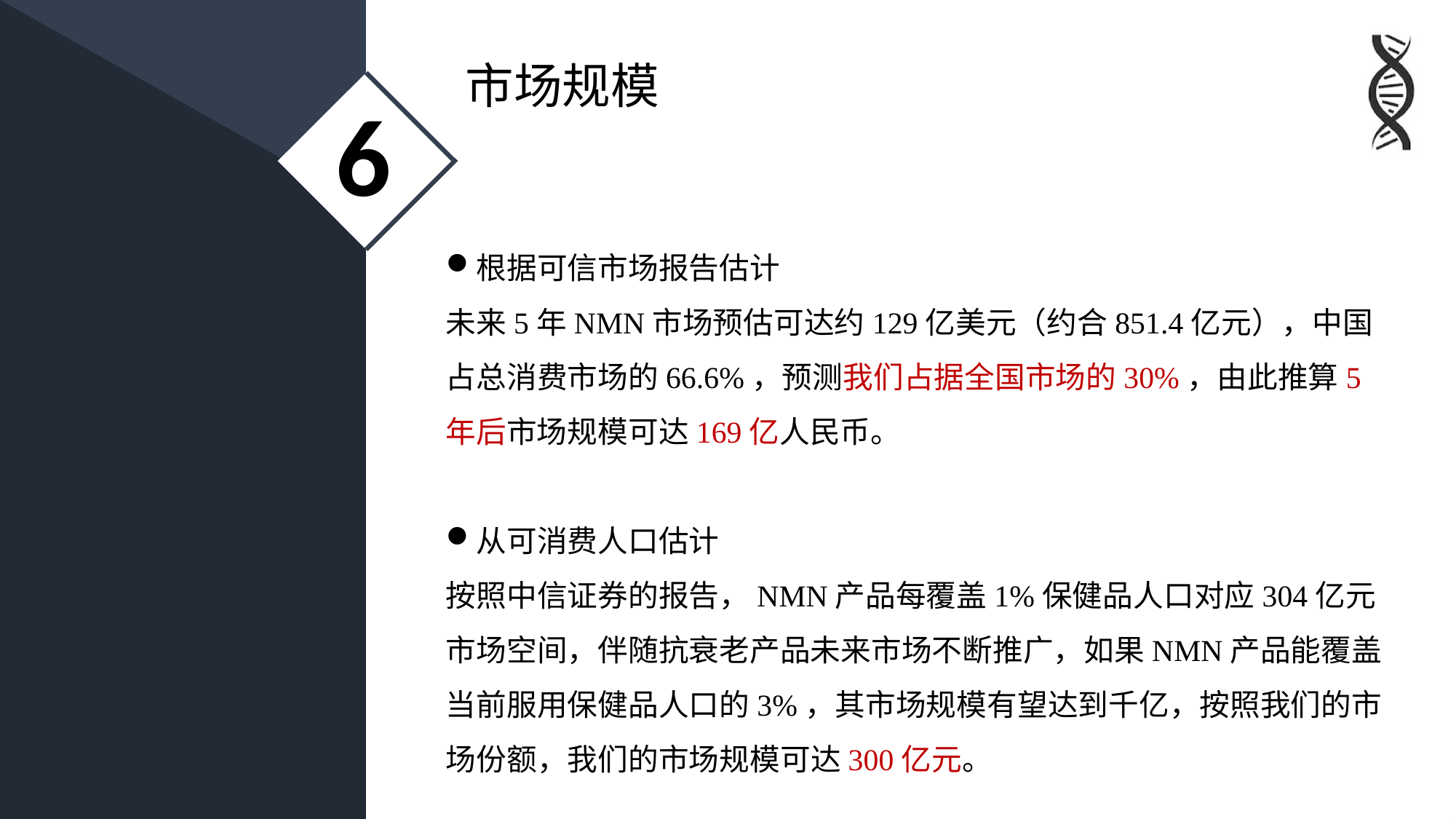

市场规模

6
根据可信市场报告估计
未来5年NMN市场预估可达约129亿美元（约合851.4亿元），中国占总消费市场的66.6%，预测我们占据全国市场的30%，由此推算5年后市场规模可达169亿人民币。

从可消费人口估计
按照中信证券的报告，NMN产品每覆盖1%保健品人口对应304亿元市场空间，伴随抗衰老产品未来市场不断推广，如果NMN产品能覆盖当前服用保健品人口的3%，其市场规模有望达到千亿，按照我们的市场份额，我们的市场规模可达300亿元。